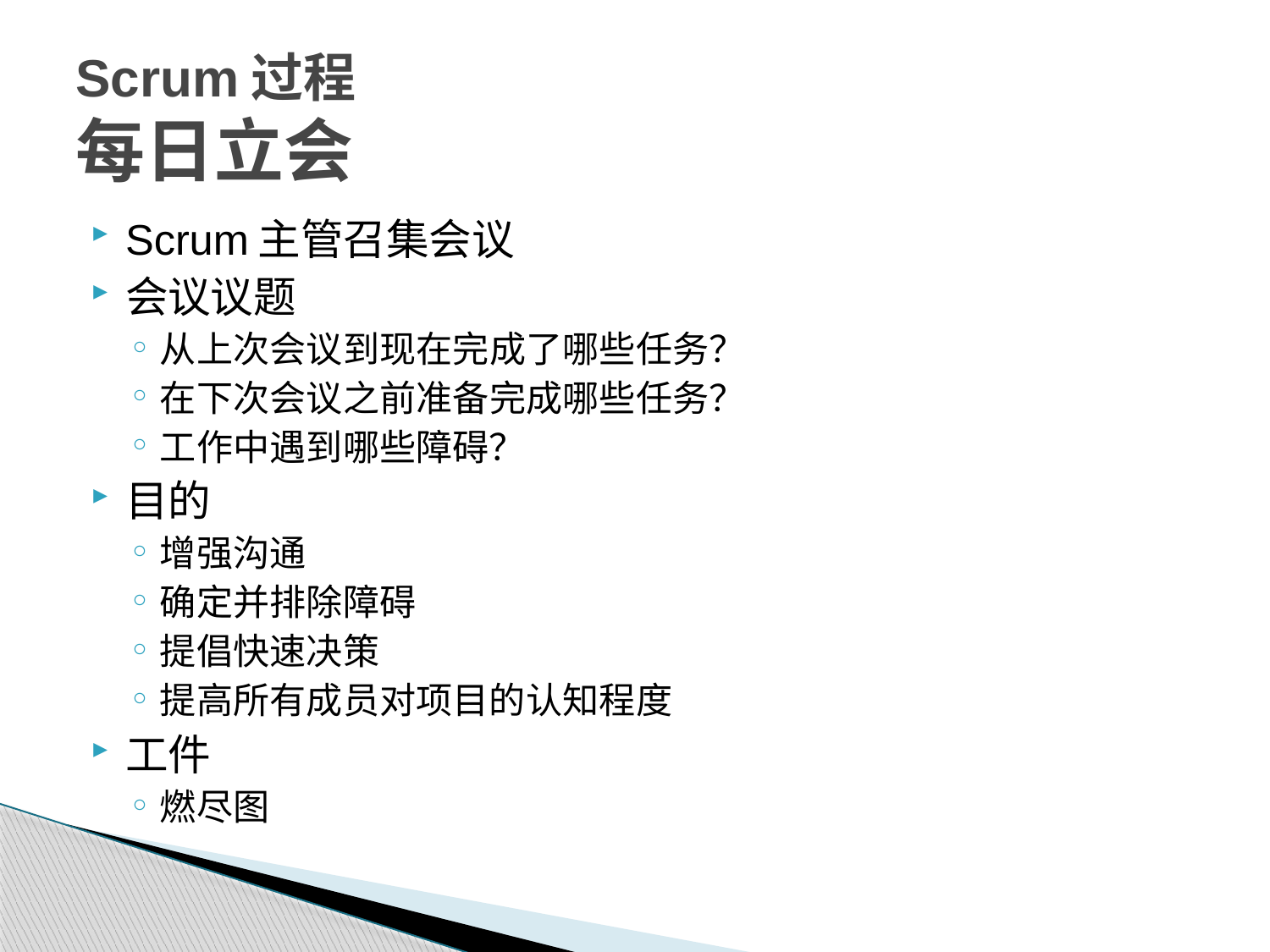

# Scrum过程 每日立会
Scrum主管召集会议
会议议题
从上次会议到现在完成了哪些任务？
在下次会议之前准备完成哪些任务？
工作中遇到哪些障碍？
目的
增强沟通
确定并排除障碍
提倡快速决策
提高所有成员对项目的认知程度
工件
燃尽图